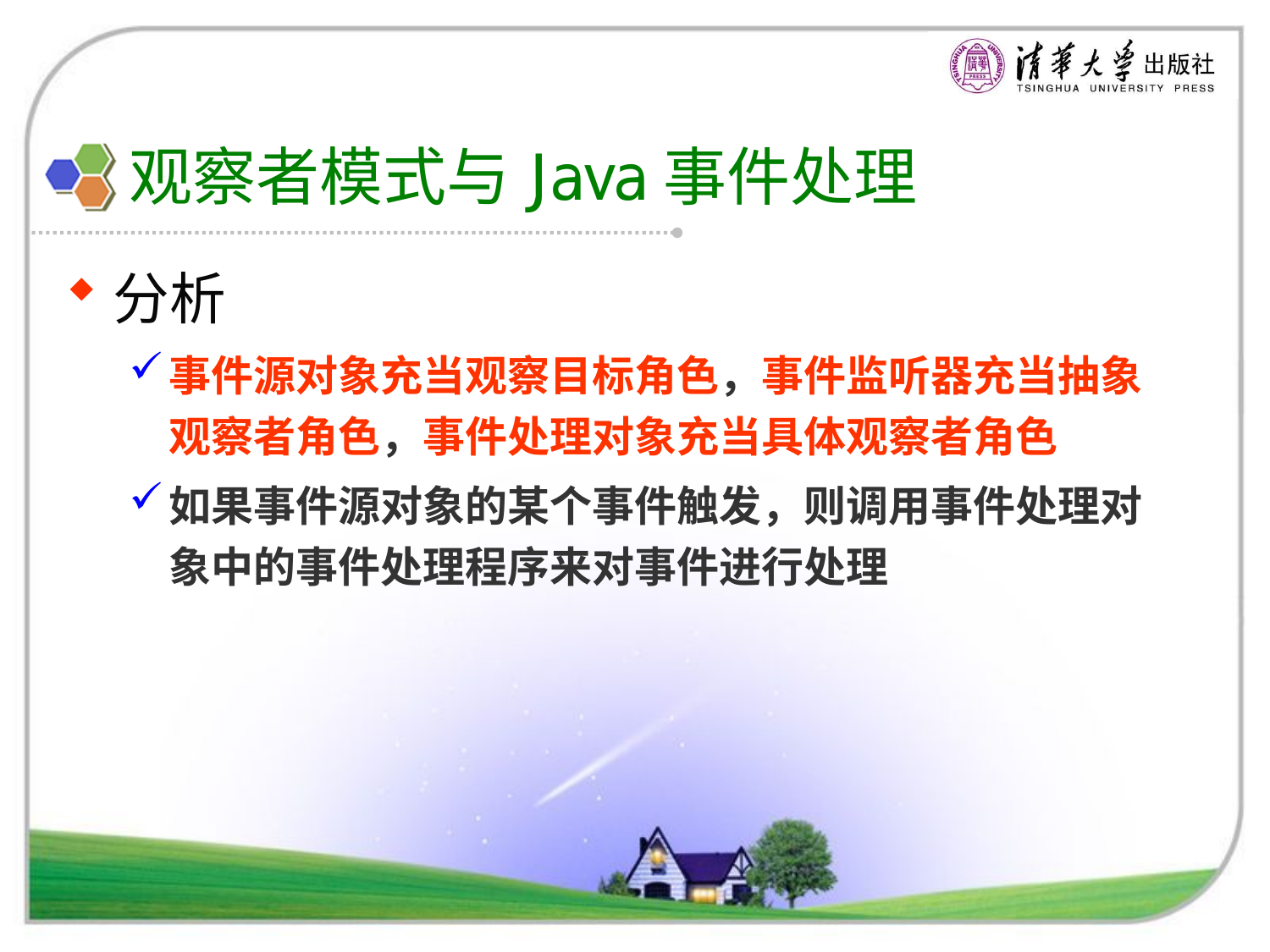

# 观察者模式与Java事件处理
分析
事件源对象充当观察目标角色，事件监听器充当抽象观察者角色，事件处理对象充当具体观察者角色
如果事件源对象的某个事件触发，则调用事件处理对象中的事件处理程序来对事件进行处理